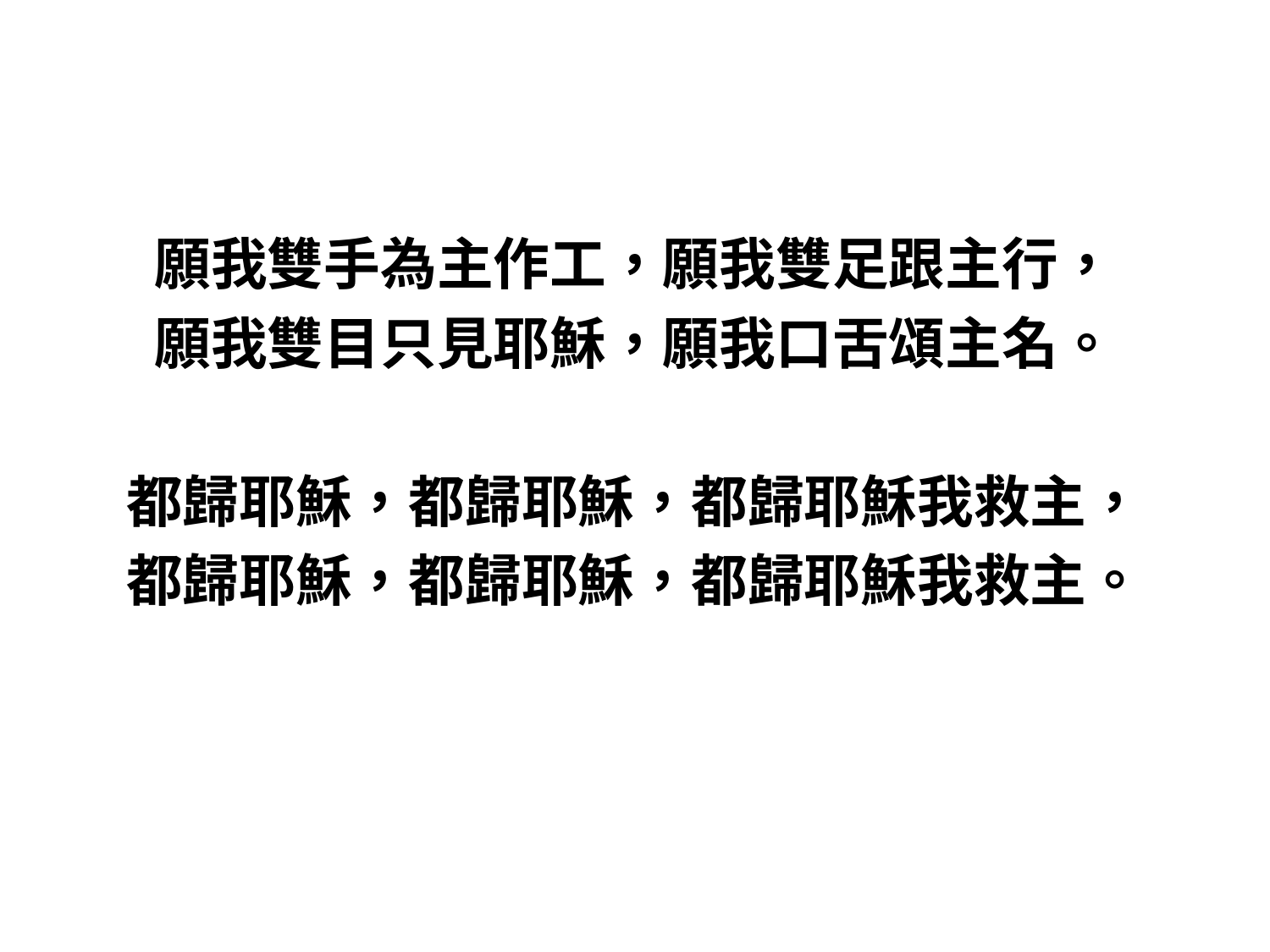

#
願我雙手為主作工，願我雙足跟主行，
願我雙目只見耶穌，願我口舌頌主名。

都歸耶穌，都歸耶穌，都歸耶穌我救主，
都歸耶穌，都歸耶穌，都歸耶穌我救主。